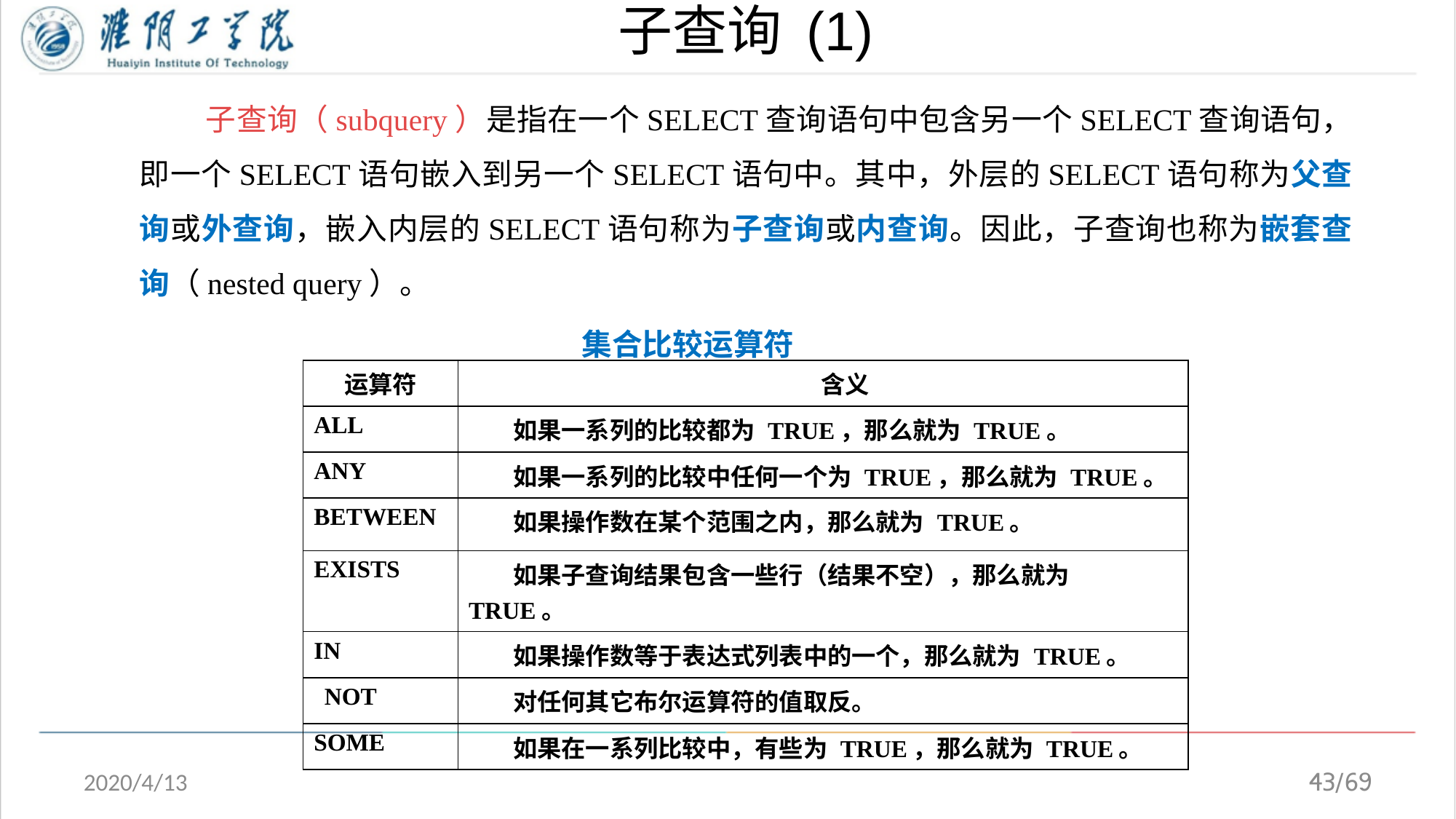

# 子查询 (1)
  子查询（subquery）是指在一个SELECT查询语句中包含另一个SELECT查询语句，即一个SELECT语句嵌入到另一个SELECT语句中。其中，外层的SELECT语句称为父查询或外查询，嵌入内层的SELECT语句称为子查询或内查询。因此，子查询也称为嵌套查询（nested query）。
                                                          集合比较运算符
| 运算符 | 含义 |
| --- | --- |
| ALL | 如果一系列的比较都为 TRUE，那么就为 TRUE。 |
| ANY | 如果一系列的比较中任何一个为 TRUE，那么就为 TRUE。 |
| BETWEEN | 如果操作数在某个范围之内，那么就为 TRUE。 |
| EXISTS | 如果子查询结果包含一些行（结果不空），那么就为 TRUE。 |
| IN | 如果操作数等于表达式列表中的一个，那么就为 TRUE。 |
| NOT | 对任何其它布尔运算符的值取反。 |
| SOME | 如果在一系列比较中，有些为 TRUE，那么就为 TRUE。 |
2020/4/13
43/69